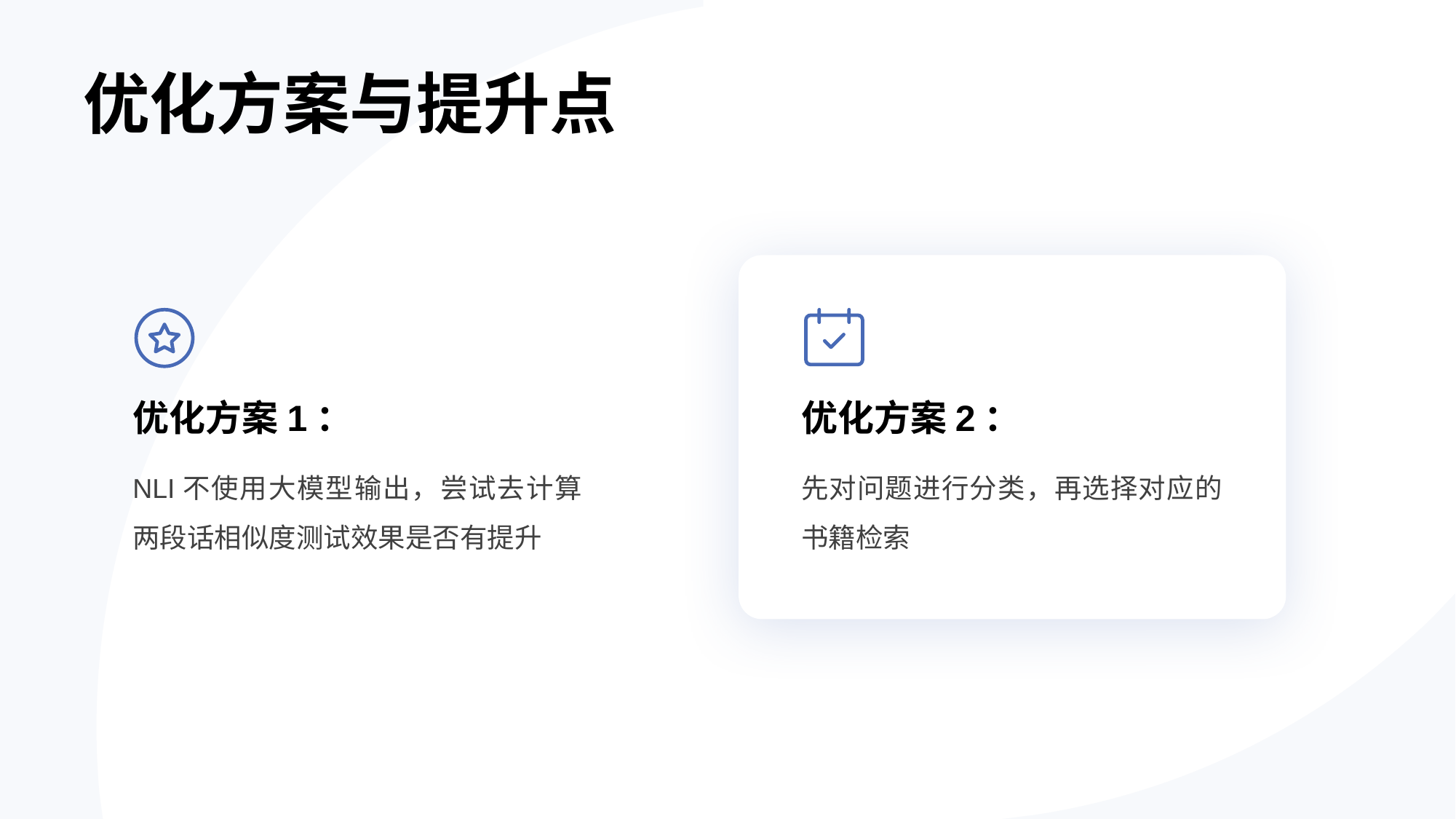

# 优化方案与提升点

优化方案1：
优化方案2：
NLI不使用大模型输出，尝试去计算两段话相似度测试效果是否有提升
先对问题进行分类，再选择对应的书籍检索